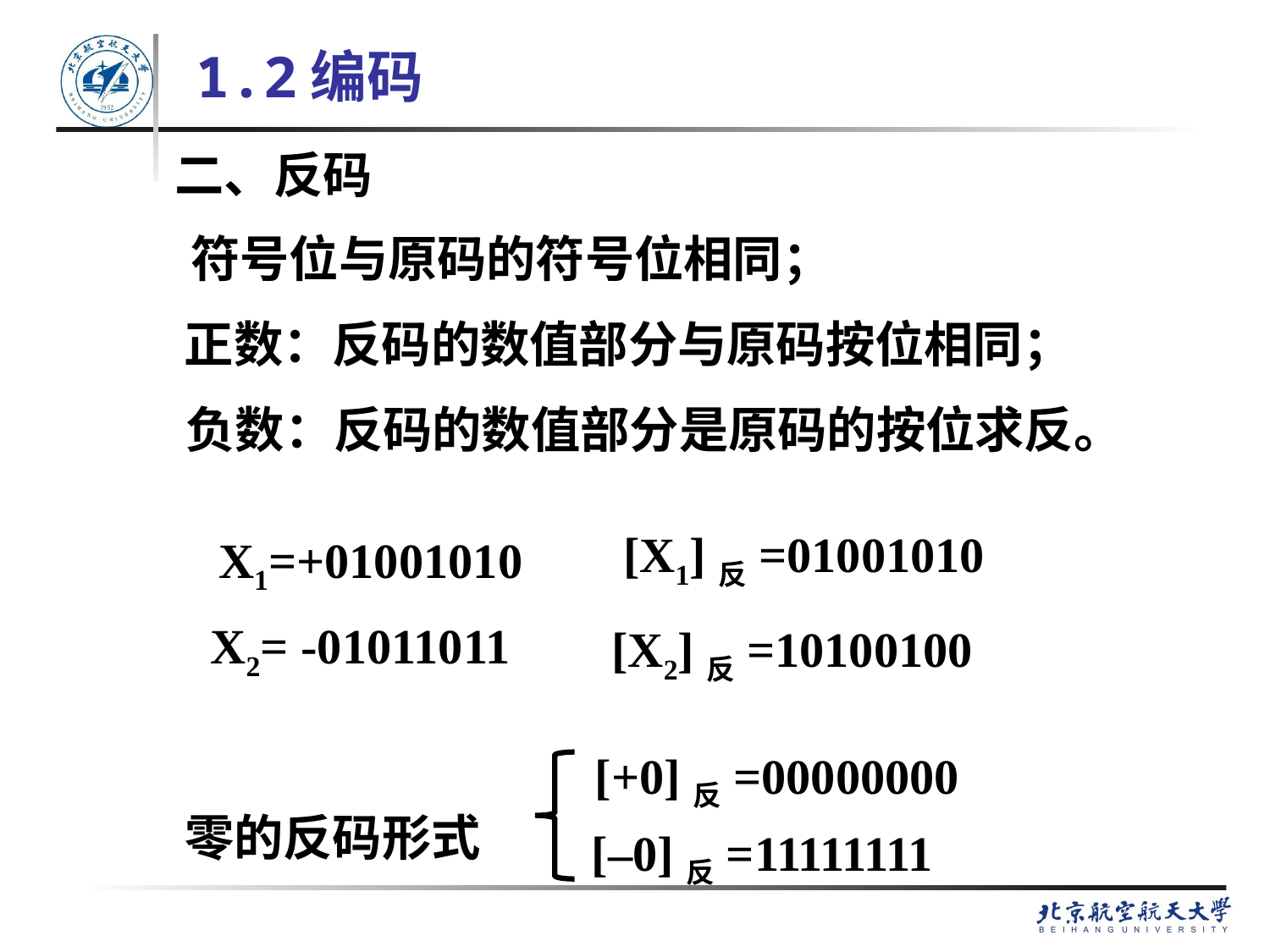

1.2编码
# 二、反码
符号位与原码的符号位相同；
正数：反码的数值部分与原码按位相同；
负数：反码的数值部分是原码的按位求反。
[X1]反=01001010
X1=+01001010
X2= -01011011
[X2]反=10100100
[+0]反=00000000

零的反码形式
[–0]反=11111111
23